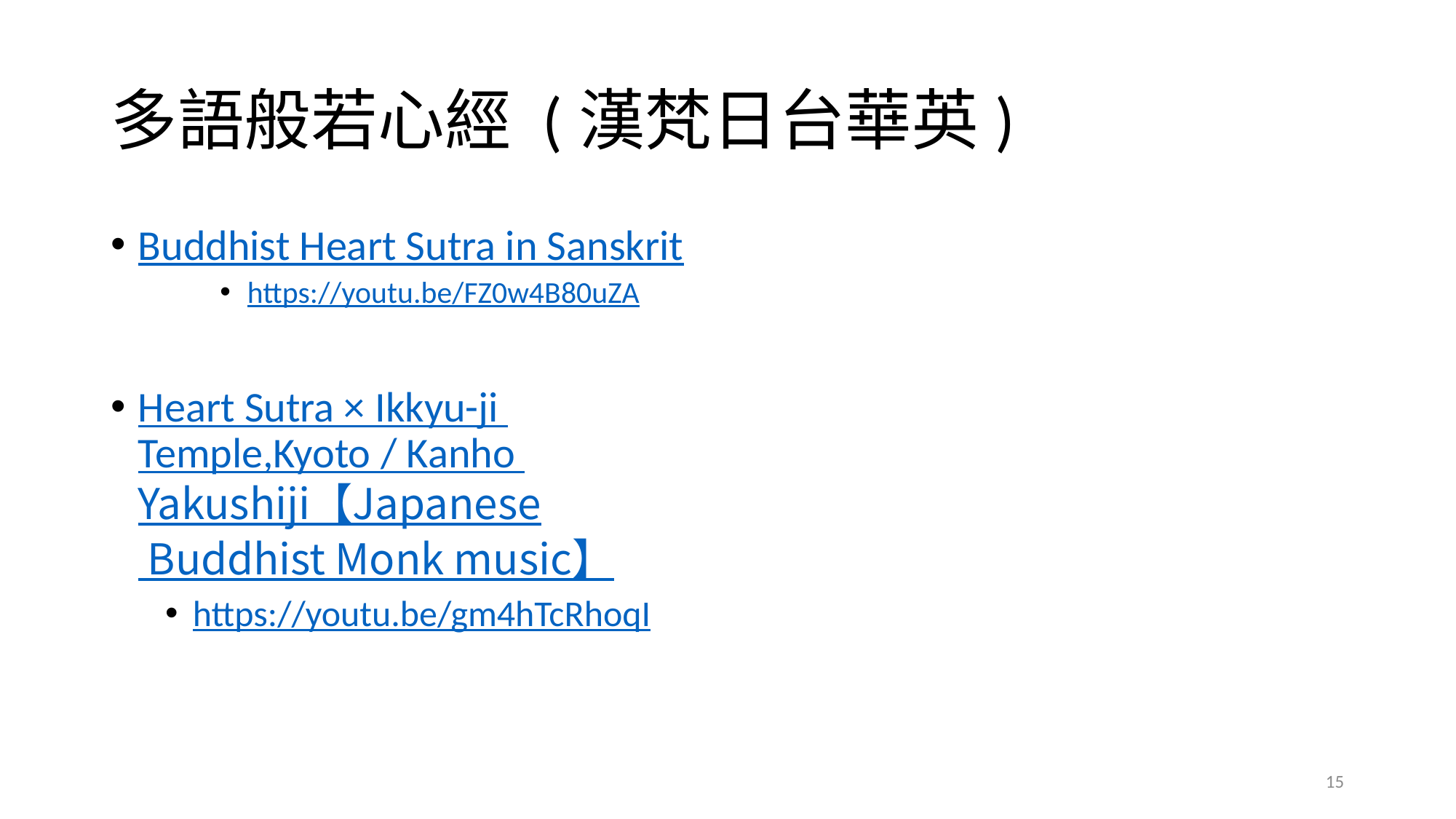

# 多語般若心經 (漢梵日台華英)
Buddhist Heart Sutra in Sanskrit
https://youtu.be/FZ0w4B80uZA

Heart Sutra × Ikkyu-ji Temple,Kyoto / Kanho Yakushiji【Japanese Buddhist Monk music】
https://youtu.be/gm4hTcRhoqI

15